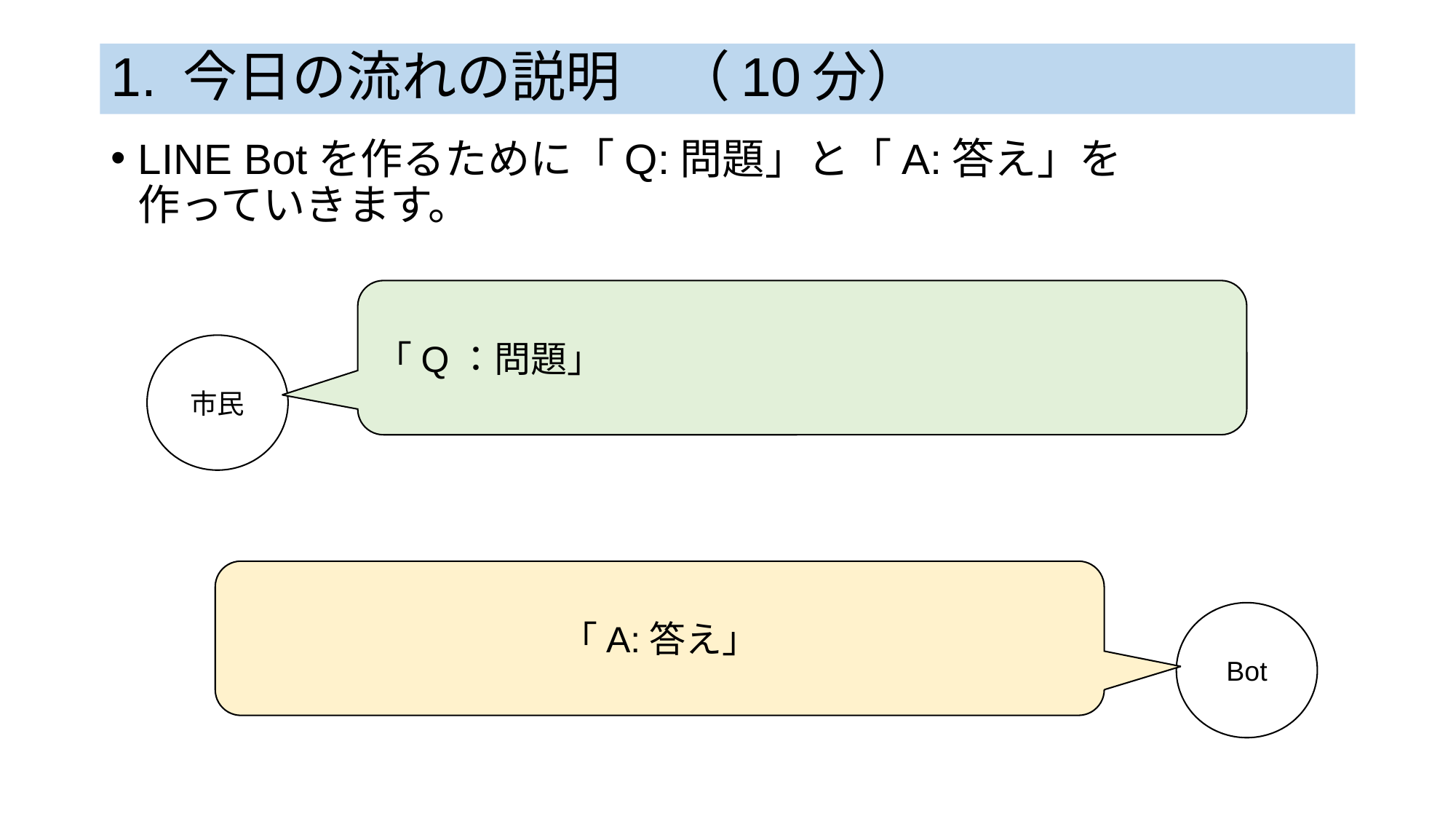

# 1. 今日の流れの説明　（10分）
LINE Botを作るために「Q:問題」と「A:答え」を
作っていきます。
「Q：問題」
市民
「A:答え」
Bot